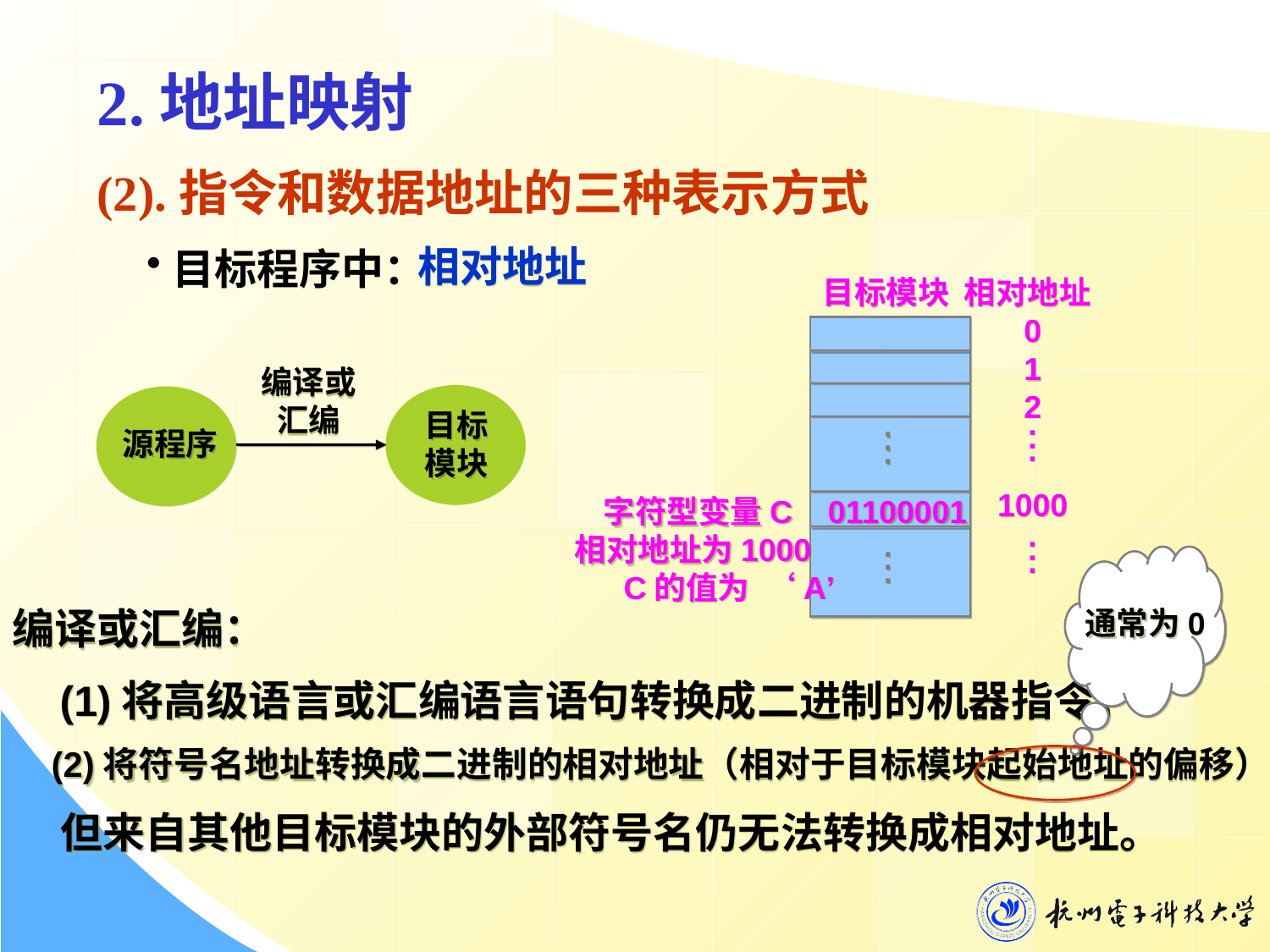

2.地址映射
(2).指令和数据地址的三种表示方式
目标程序中：

相对地址
目标模块  相对地址
0
1
2
.
.
.
1000

.
.
.

.
.
.

.
.
.

编译或汇编

目标
模块

源程序
      字符型变量C    01100001
  相对地址为1000
        C的值为  ‘A’

通常为0
编译或汇编：
    (1)将高级语言或汇编语言语句转换成二进制的机器指令；
    (2)将符号名地址转换成二进制的相对地址（相对于目标模块起始地址的偏移）
    但来自其他目标模块的外部符号名仍无法转换成相对地址。